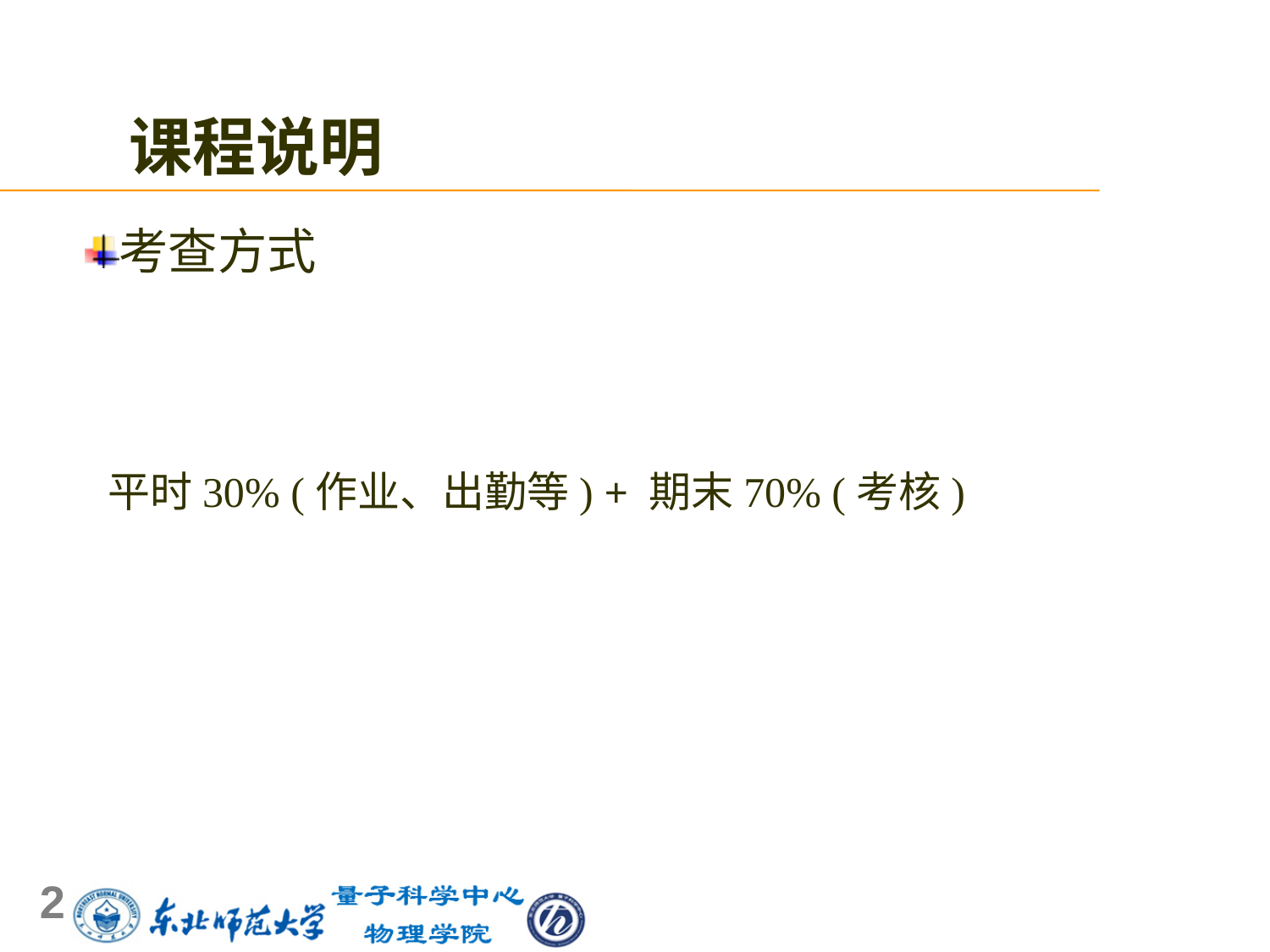

# 课程说明

考查方式
平时30% (作业、出勤等) + 期末70% (考核)
2